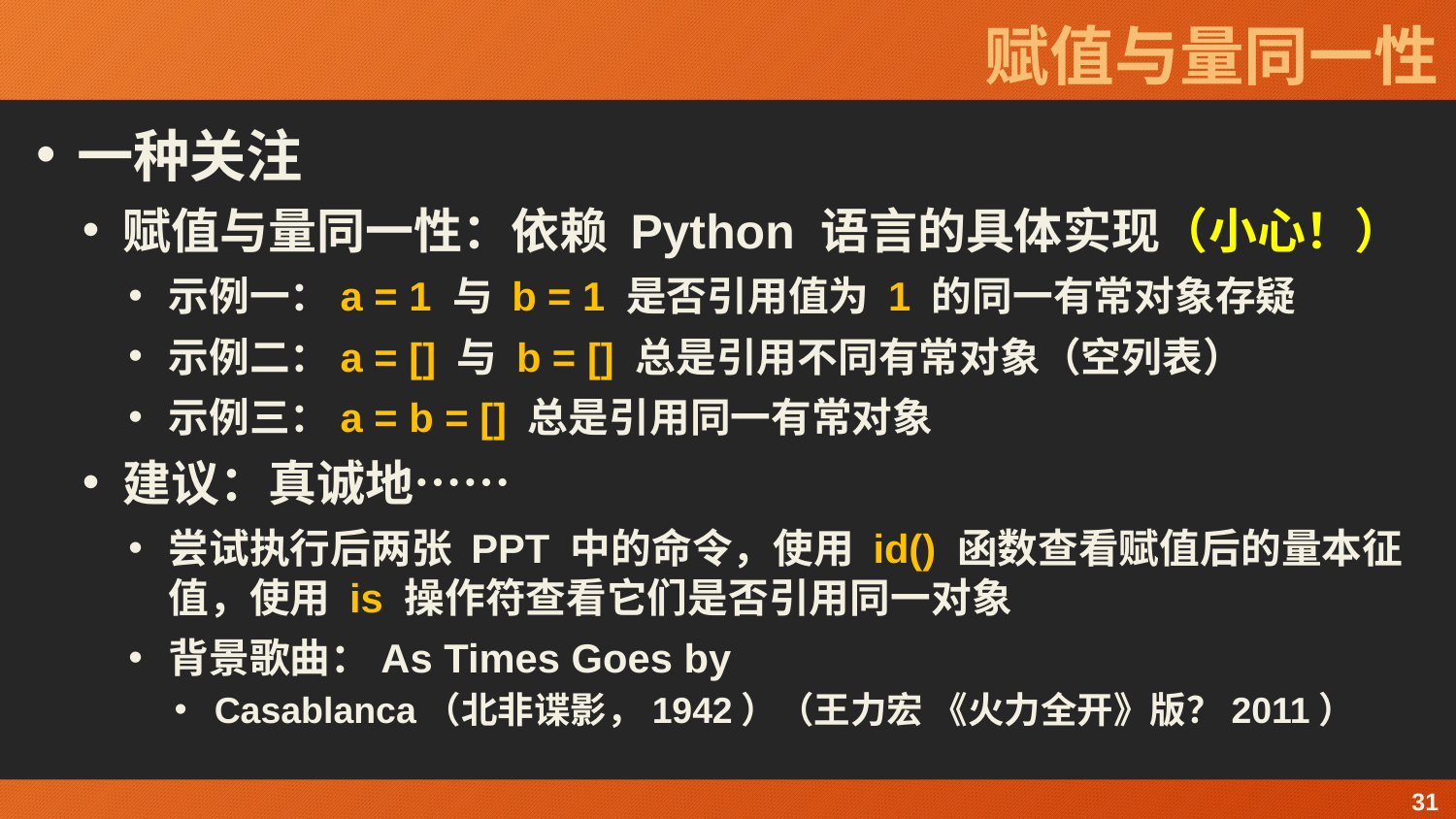

# 赋值与量同一性
一种关注
赋值与量同一性：依赖 Python 语言的具体实现（小心！）
示例一：a = 1 与 b = 1 是否引用值为 1 的同一有常对象存疑
示例二：a = [] 与 b = [] 总是引用不同有常对象（空列表）
示例三：a = b = [] 总是引用同一有常对象
建议：真诚地……
尝试执行后两张 PPT 中的命令，使用 id() 函数查看赋值后的量本征值，使用 is 操作符查看它们是否引用同一对象
背景歌曲：As Times Goes by
Casablanca（北非谍影，1942）（王力宏 《火力全开》版？2011）
31